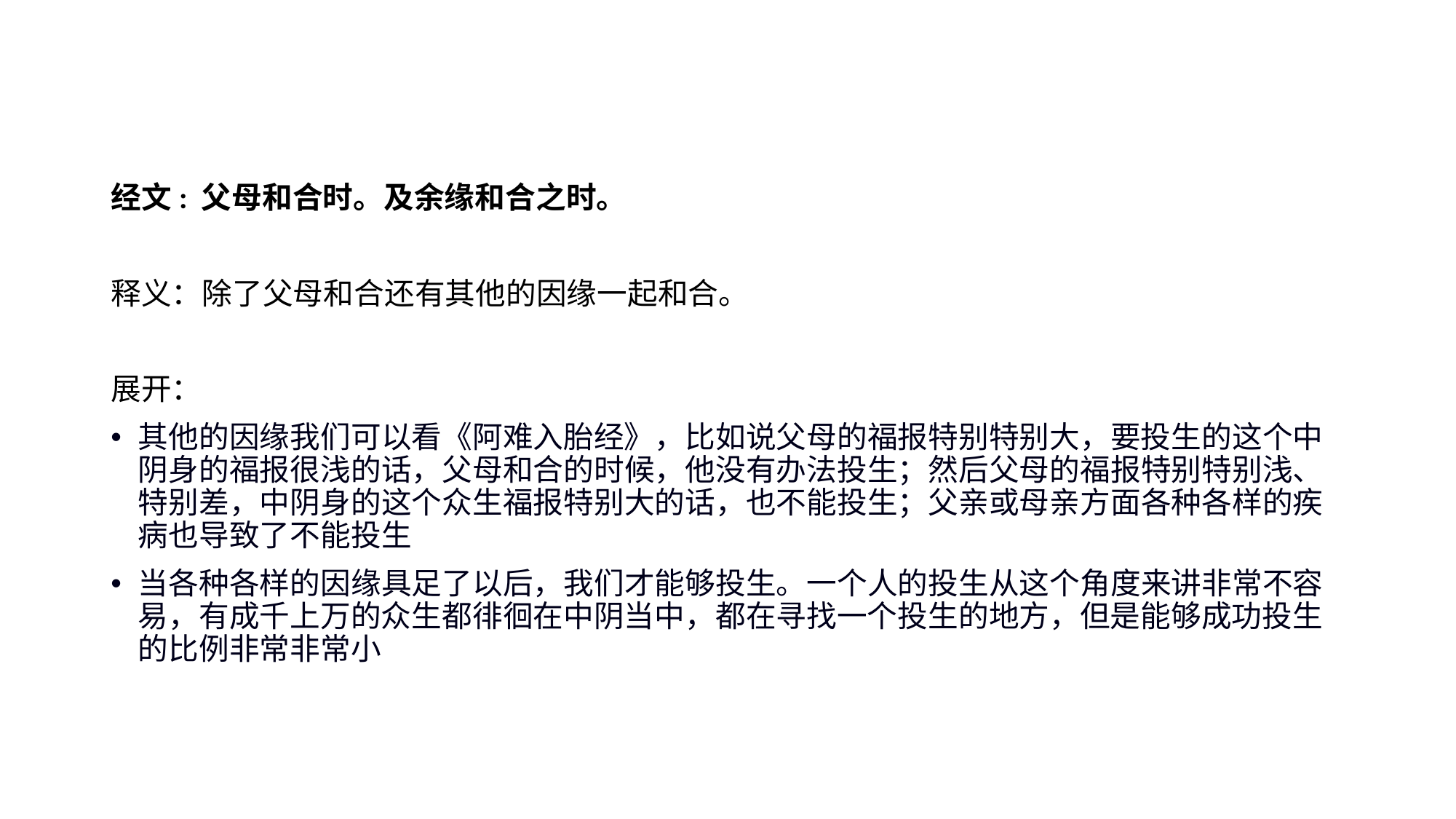

经文: 父母和合时。及余缘和合之时。

释义：除了父母和合还有其他的因缘一起和合。

展开：
其他的因缘我们可以看《阿难入胎经》，比如说父母的福报特别特别大，要投生的这个中阴身的福报很浅的话，父母和合的时候，他没有办法投生；然后父母的福报特别特别浅、特别差，中阴身的这个众生福报特别大的话，也不能投生；父亲或母亲方面各种各样的疾病也导致了不能投生
当各种各样的因缘具足了以后，我们才能够投生。一个人的投生从这个角度来讲非常不容易，有成千上万的众生都徘徊在中阴当中，都在寻找一个投生的地方，但是能够成功投生的比例非常非常小